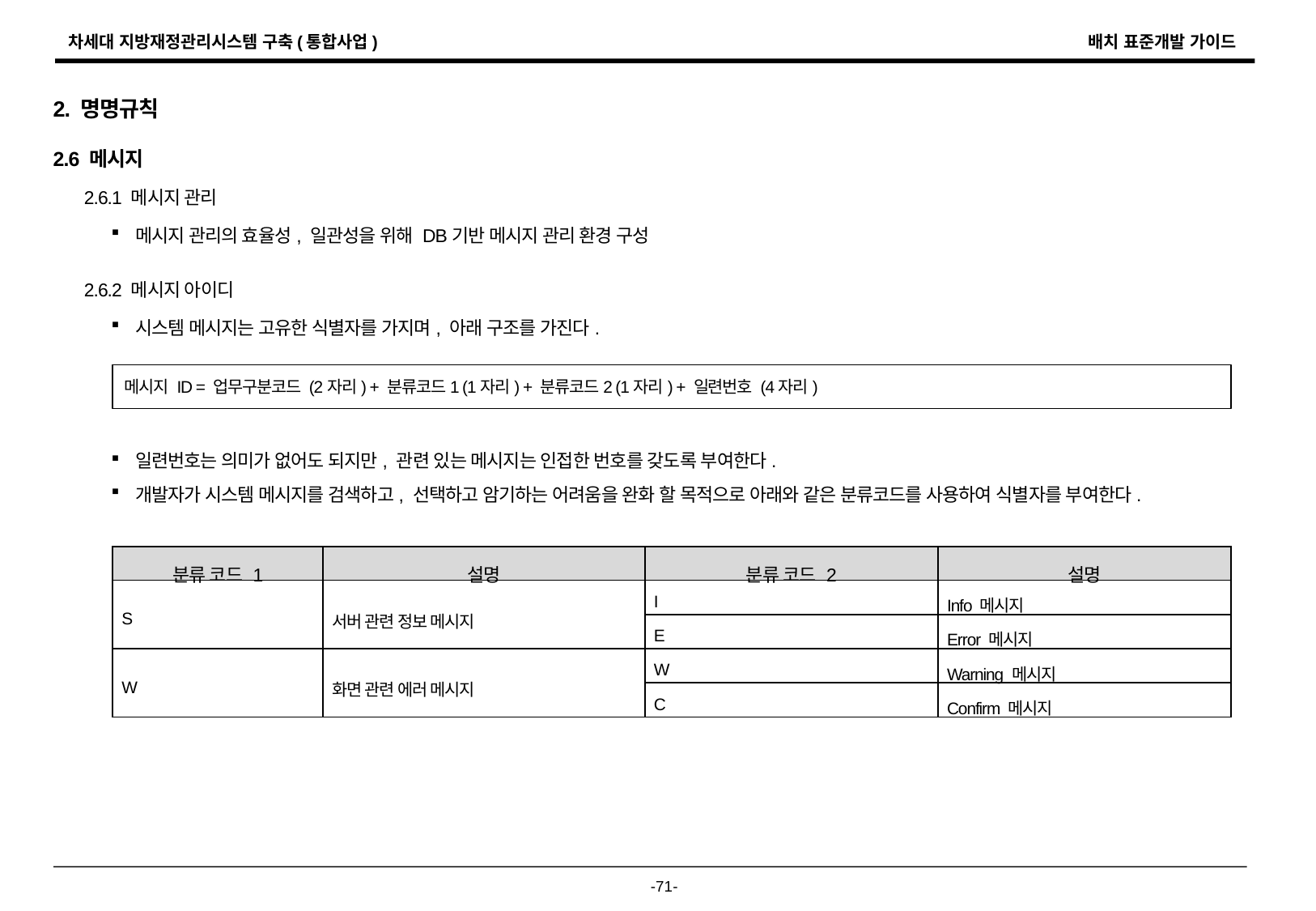

2. 명명규칙
2.6 메시지
2.6.1 메시지 관리
메시지 관리의 효율성, 일관성을 위해 DB기반 메시지 관리 환경 구성
2.6.2 메시지 아이디
시스템 메시지는 고유한 식별자를 가지며, 아래 구조를 가진다.

일련번호는 의미가 없어도 되지만, 관련 있는 메시지는 인접한 번호를 갖도록 부여한다.
개발자가 시스템 메시지를 검색하고, 선택하고 암기하는 어려움을 완화 할 목적으로 아래와 같은 분류코드를 사용하여 식별자를 부여한다.
메시지 ID = 업무구분코드 (2자리) + 분류코드1 (1자리) + 분류코드2 (1자리) + 일련번호 (4자리)
| 분류 코드 1 | 설명 | 분류 코드 2 | 설명 |
| --- | --- | --- | --- |
| S | 서버 관련 정보 메시지 | I | Info 메시지 |
|  |  | E | Error 메시지 |
| W | 화면 관련 에러 메시지 | W | Warning 메시지 |
|  |  | C | Confirm 메시지 |